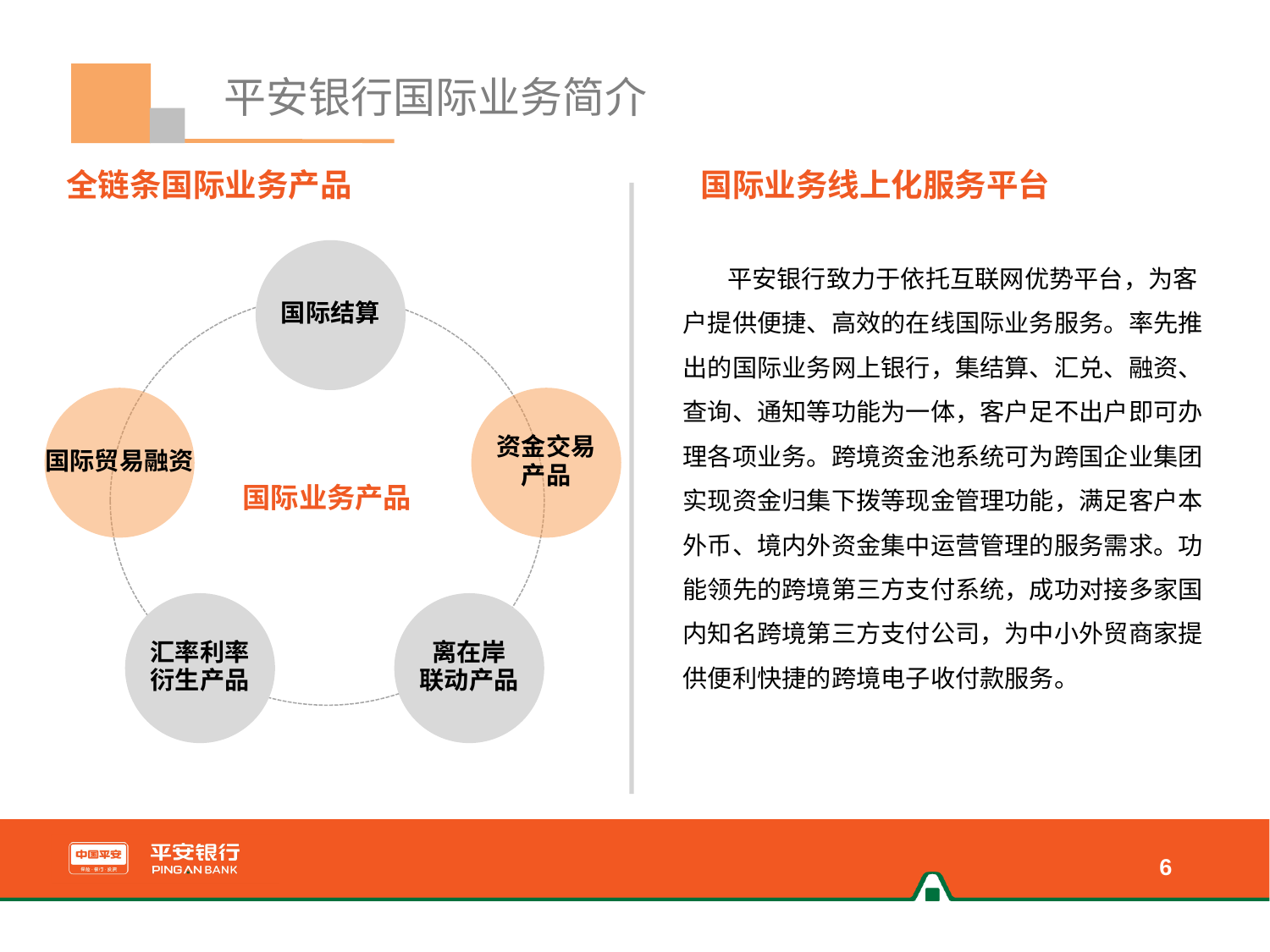

平安银行国际业务简介
全链条国际业务产品
国际业务线上化服务平台
国际结算
       平安银行致力于依托互联网优势平台，为客户提供便捷、高效的在线国际业务服务。率先推出的国际业务网上银行，集结算、汇兑、融资、查询、通知等功能为一体，客户足不出户即可办理各项业务。跨境资金池系统可为跨国企业集团实现资金归集下拨等现金管理功能，满足客户本外币、境内外资金集中运营管理的服务需求。功能领先的跨境第三方支付系统，成功对接多家国内知名跨境第三方支付公司，为中小外贸商家提供便利快捷的跨境电子收付款服务。

国际贸易融资
资金交易
产品
国际业务产品
汇率利率
衍生产品
离在岸
联动产品
6